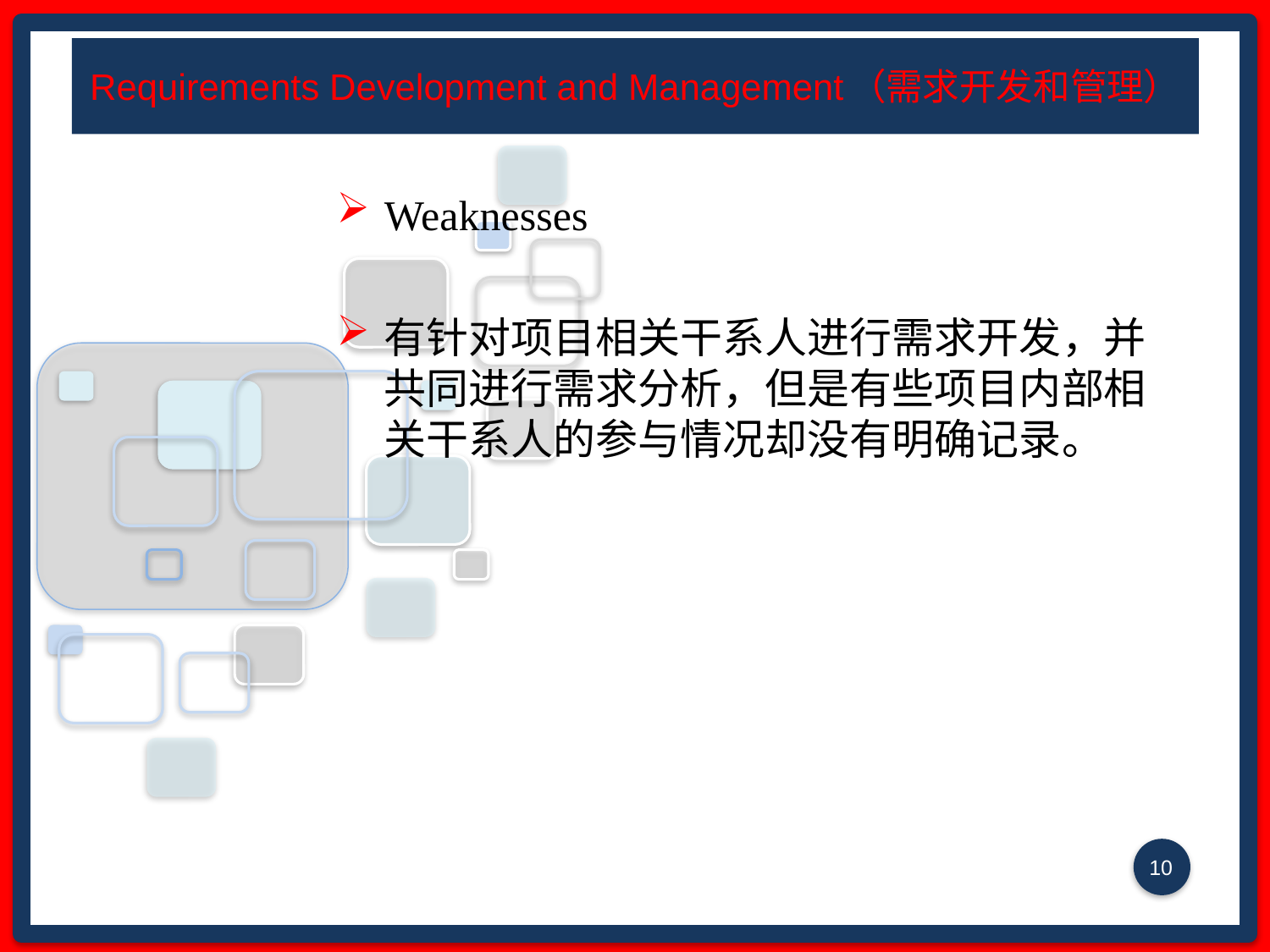

# Requirements Development and Management（需求开发和管理）
Weaknesses

有针对项目相关干系人进行需求开发，并共同进行需求分析，但是有些项目内部相关干系人的参与情况却没有明确记录。